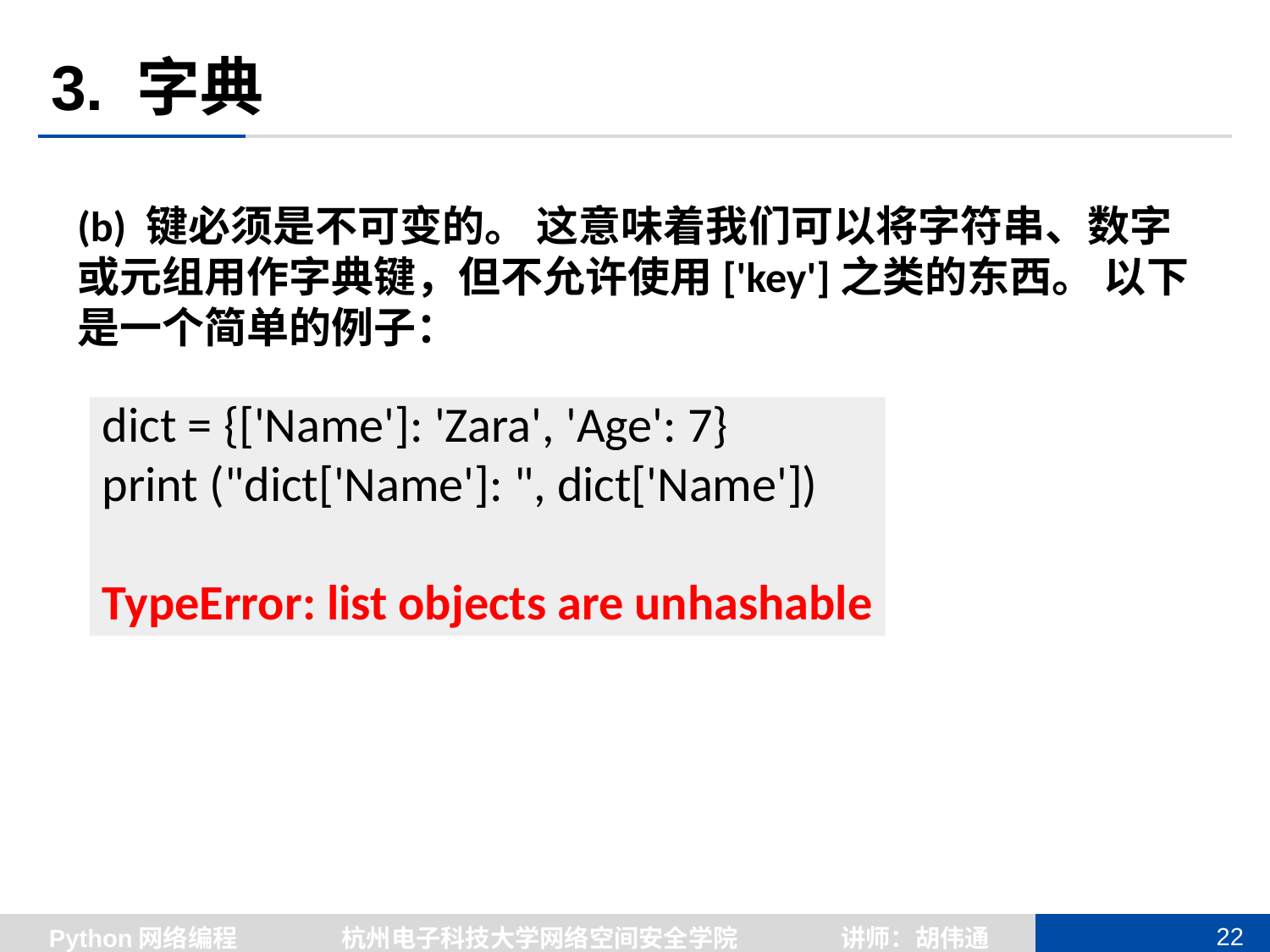

# 3. 字典
(b) 键必须是不可变的。 这意味着我们可以将字符串、数字或元组用作字典键，但不允许使用['key']之类的东西。 以下是一个简单的例子：
dict = {['Name']: 'Zara', 'Age': 7}
print ("dict['Name']: ", dict['Name'])

TypeError: list objects are unhashable